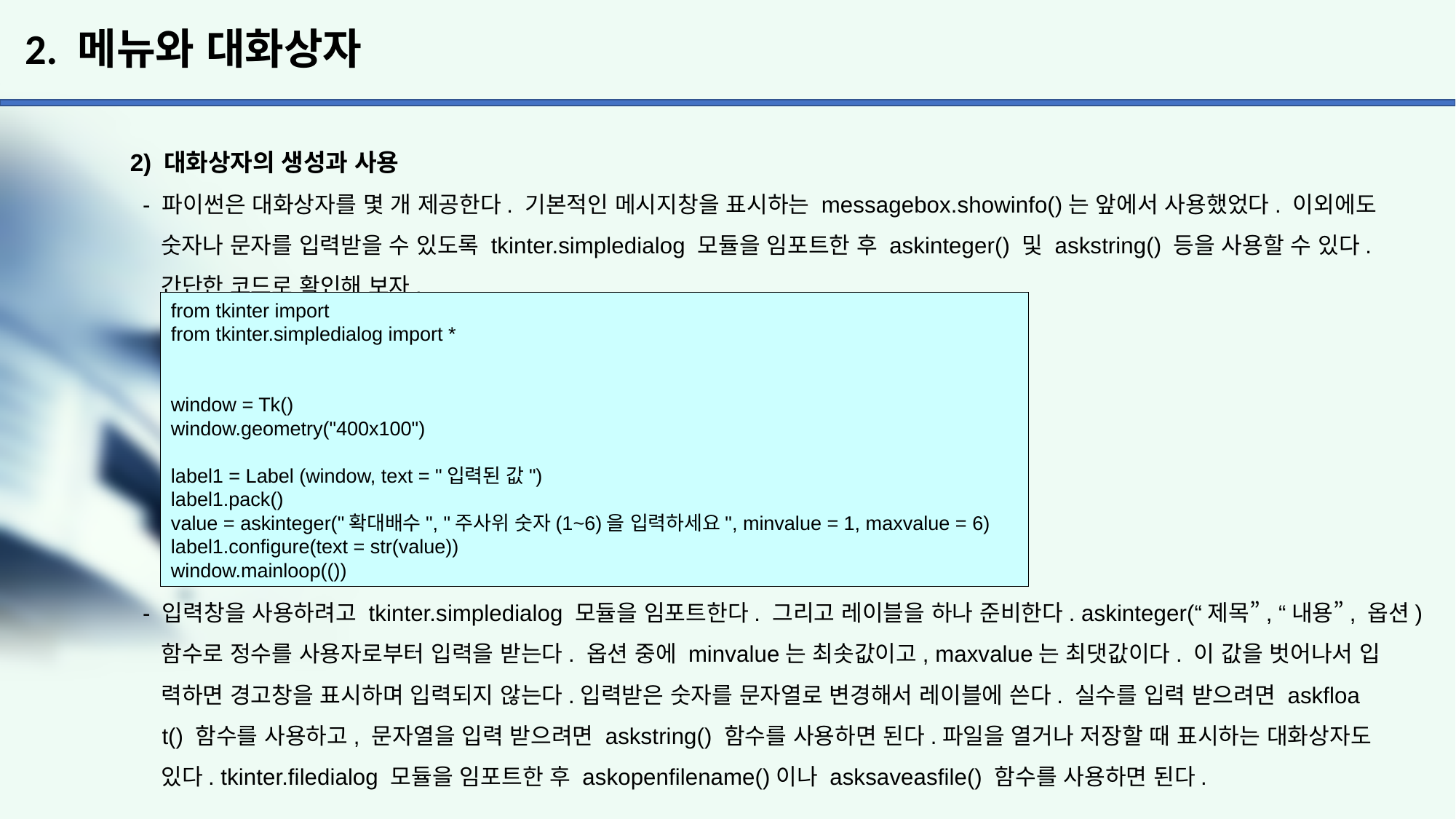

# 2. 메뉴와 대화상자
2) 대화상자의 생성과 사용
  - 파이썬은 대화상자를 몇 개 제공한다. 기본적인 메시지창을 표시하는 messagebox.showinfo()는 앞에서 사용했었다. 이외에도
    숫자나 문자를 입력받을 수 있도록 tkinter.simpledialog 모듈을 임포트한 후 askinteger() 및 askstring() 등을 사용할 수 있다.
    간단한 코드로 확인해 보자.

  - 입력창을 사용하려고 tkinter.simpledialog 모듈을 임포트한다. 그리고 레이블을 하나 준비한다. askinteger(“제목”, “내용”, 옵션)
    함수로 정수를 사용자로부터 입력을 받는다. 옵션 중에 minvalue는 최솟값이고, maxvalue는 최댓값이다. 이 값을 벗어나서 입
    력하면 경고창을 표시하며 입력되지 않는다.입력받은 숫자를 문자열로 변경해서 레이블에 쓴다. 실수를 입력 받으려면 askfloa
     t() 함수를 사용하고, 문자열을 입력 받으려면 askstring() 함수를 사용하면 된다.파일을 열거나 저장할 때 표시하는 대화상자도
    있다. tkinter.filedialog 모듈을 임포트한 후 askopenfilename()이나 asksaveasfile() 함수를 사용하면 된다.
from tkinter import
from tkinter.simpledialog import *

window = Tk()
window.geometry("400x100")

label1 = Label (window, text = "입력된 값")
label1.pack()
value = askinteger("확대배수", "주사위 숫자(1~6)을 입력하세요", minvalue = 1, maxvalue = 6)
label1.configure(text = str(value))
window.mainloop(())